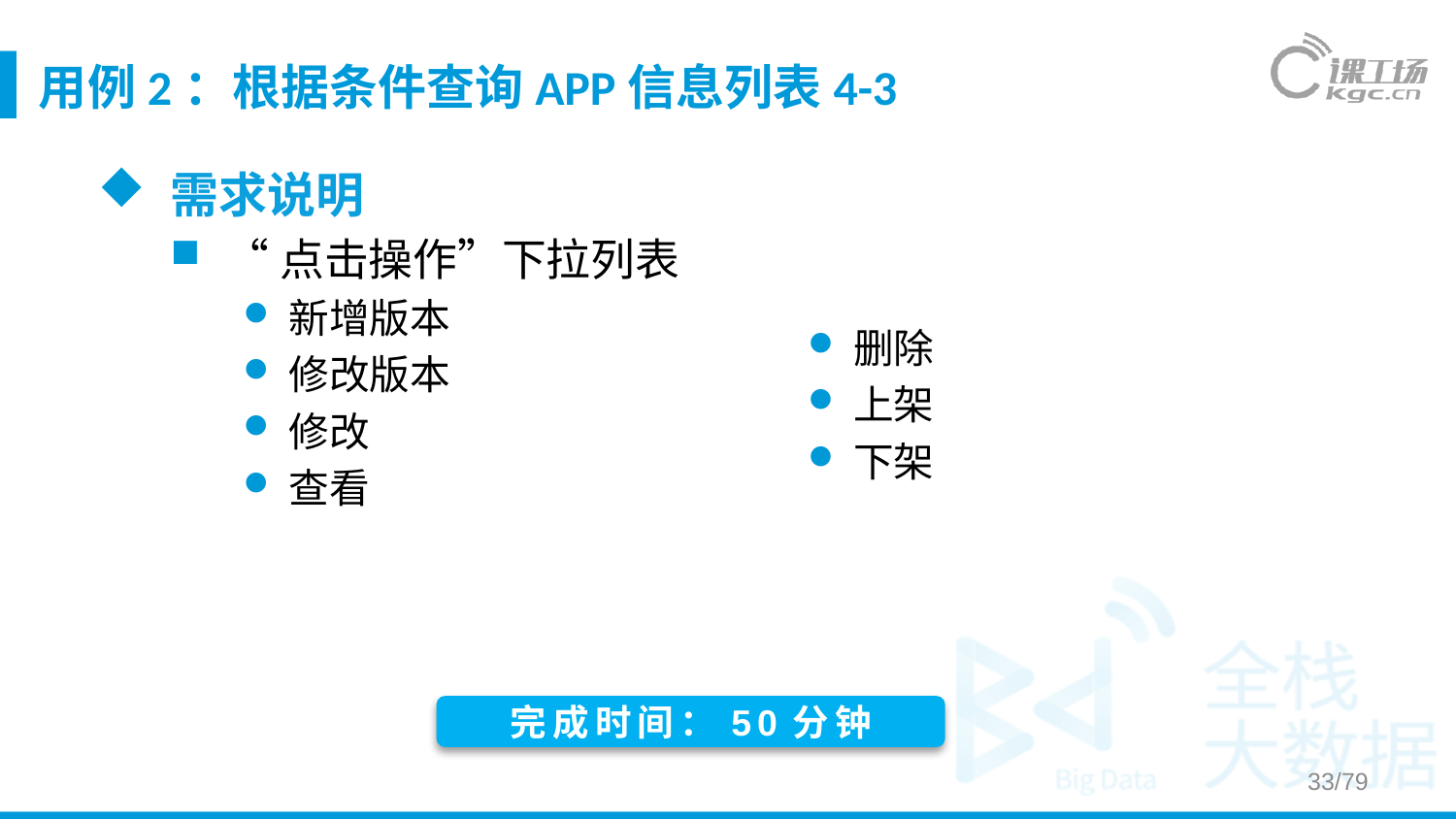

# 用例2：根据条件查询APP信息列表4-3
需求说明
“点击操作”下拉列表
新增版本
修改版本
修改
查看
删除
上架
下架
完成时间：50分钟
33/79